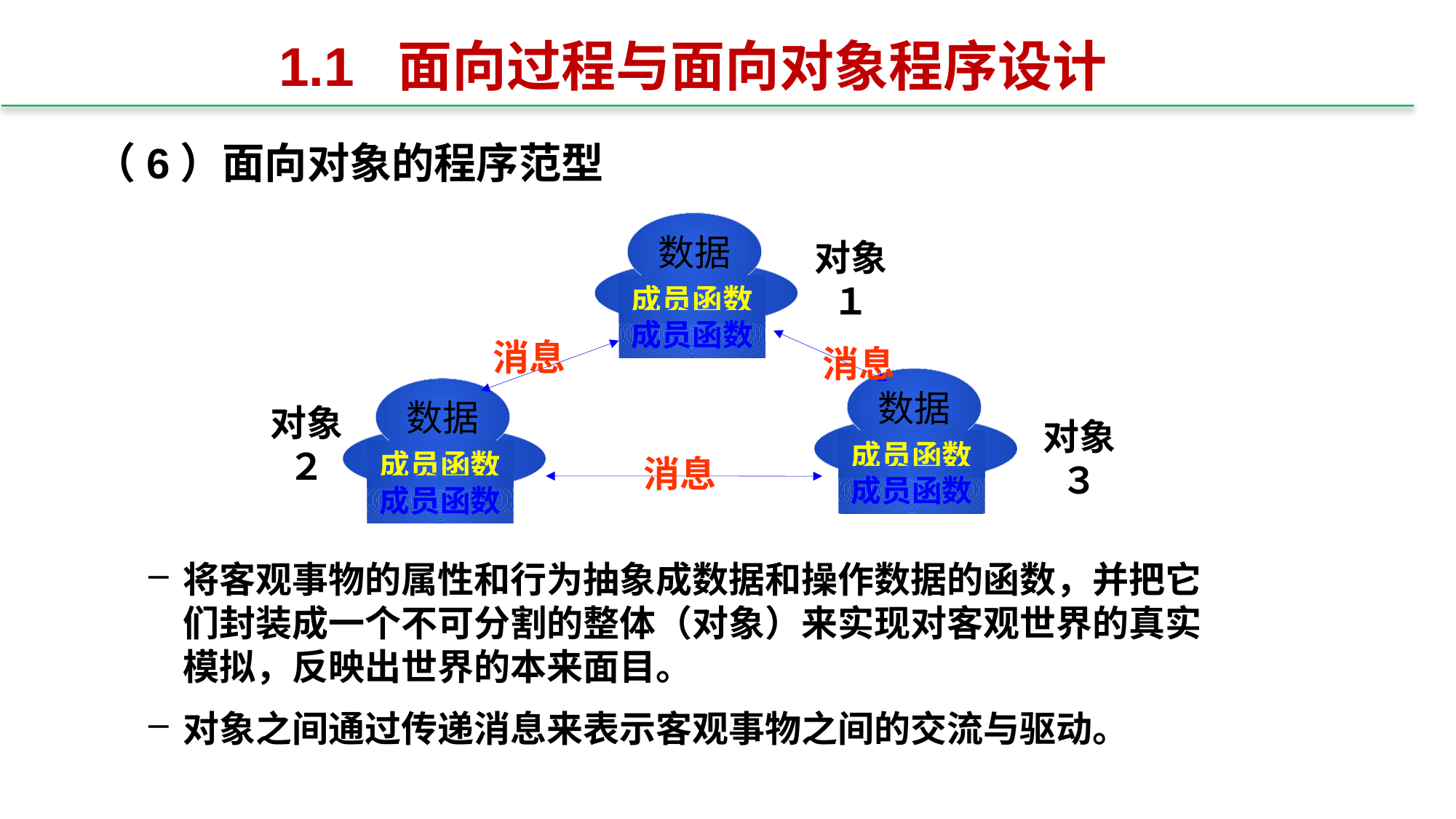

# 1.1  面向过程与面向对象程序设计
（6）面向对象的程序范型
数据

成员函数
成员函数
对象１
消息

消息

数据

成员函数
成员函数
数据

成员函数
成员函数
对象２
对象３
消息

将客观事物的属性和行为抽象成数据和操作数据的函数，并把它们封装成一个不可分割的整体（对象）来实现对客观世界的真实模拟，反映出世界的本来面目。
对象之间通过传递消息来表示客观事物之间的交流与驱动。